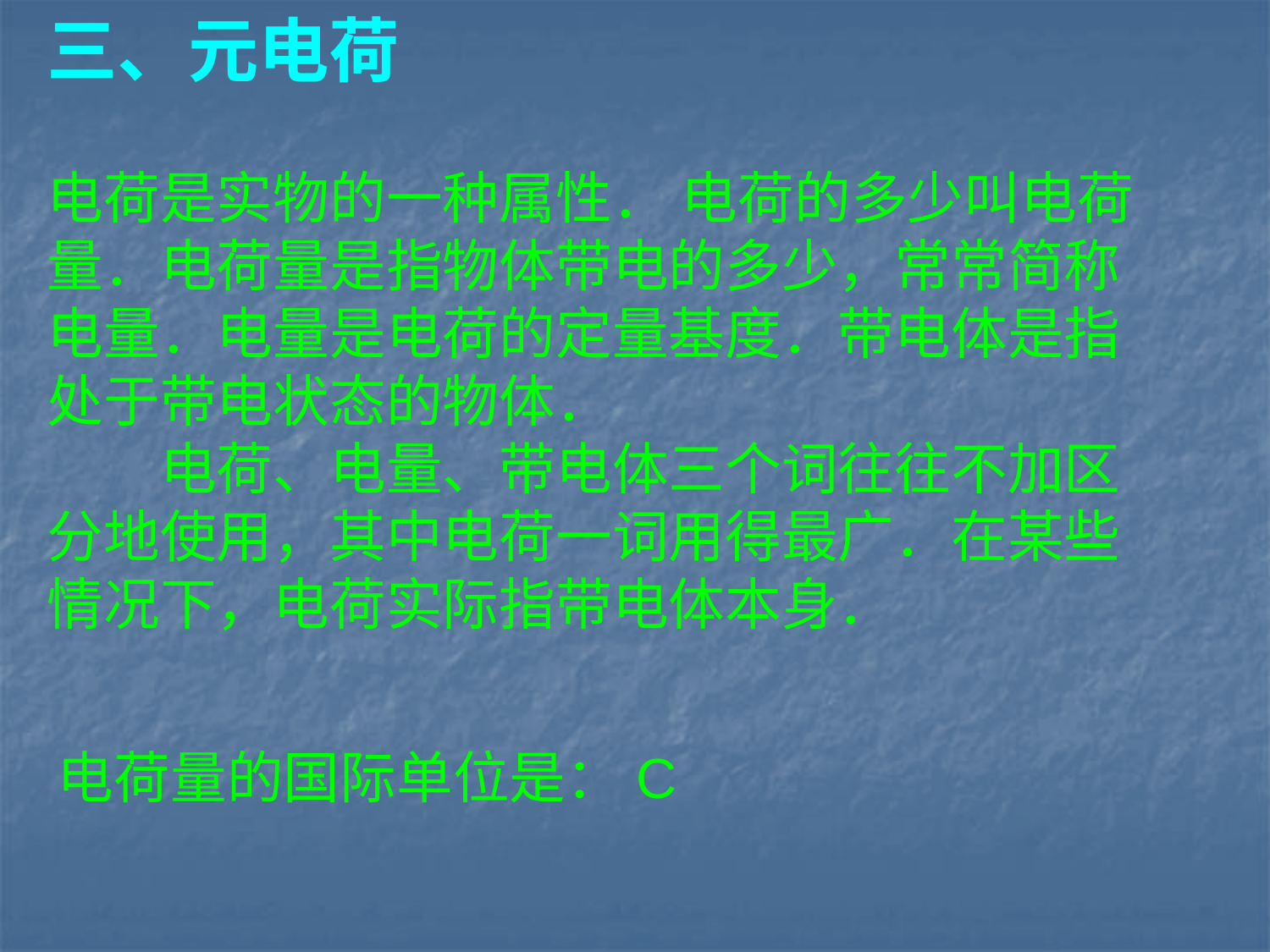

三、元电荷
电荷是实物的一种属性． 电荷的多少叫电荷量．电荷量是指物体带电的多少，常常简称电量．电量是电荷的定量基度．带电体是指处于带电状态的物体．
　　电荷、电量、带电体三个词往往不加区分地使用，其中电荷一词用得最广．在某些情况下，电荷实际指带电体本身．
电荷量的国际单位是：C